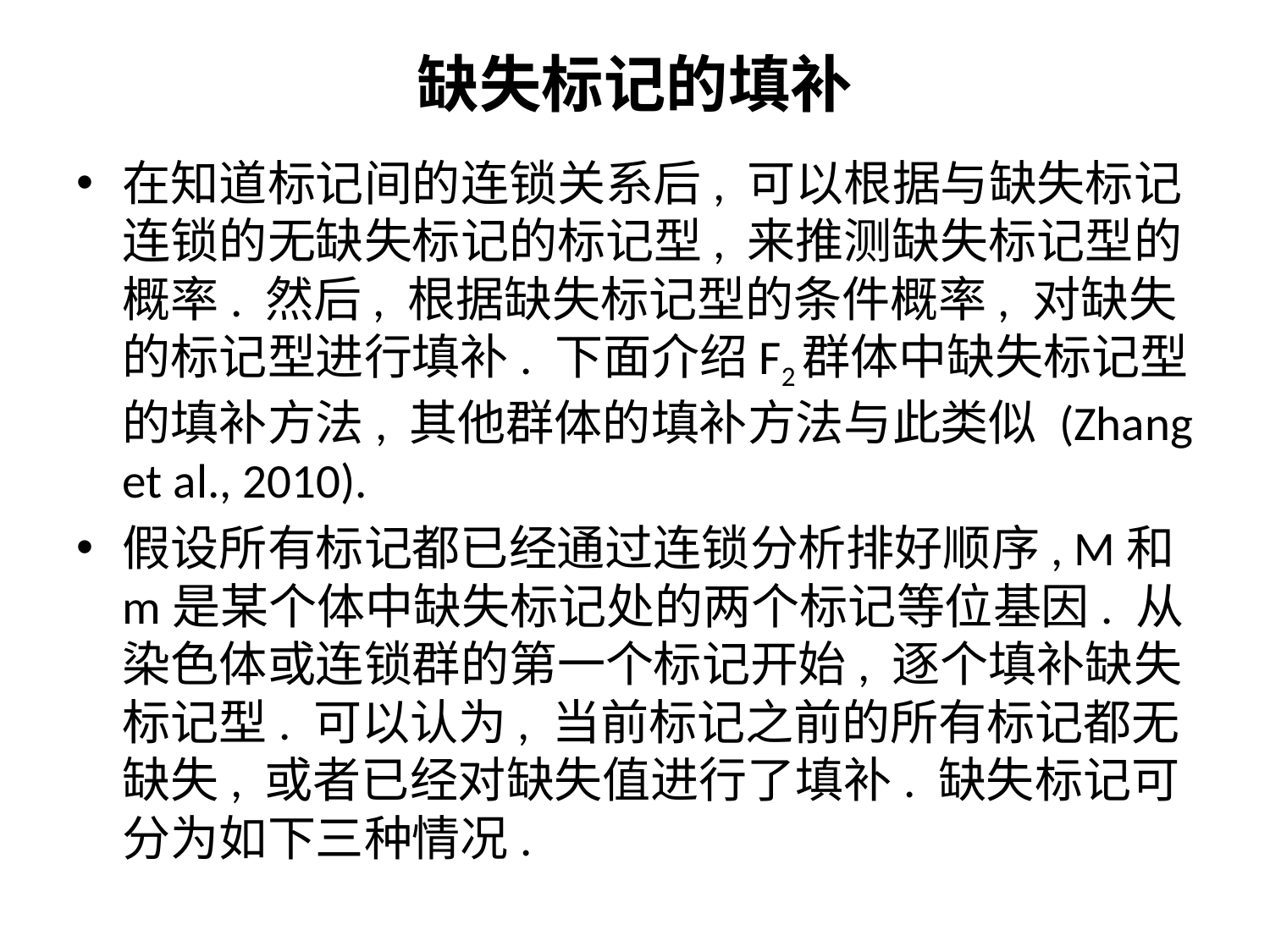

# 缺失标记的填补
在知道标记间的连锁关系后, 可以根据与缺失标记连锁的无缺失标记的标记型, 来推测缺失标记型的概率. 然后, 根据缺失标记型的条件概率, 对缺失的标记型进行填补. 下面介绍F2群体中缺失标记型的填补方法, 其他群体的填补方法与此类似 (Zhang et al., 2010).
假设所有标记都已经通过连锁分析排好顺序, M和m是某个体中缺失标记处的两个标记等位基因. 从染色体或连锁群的第一个标记开始, 逐个填补缺失标记型. 可以认为, 当前标记之前的所有标记都无缺失, 或者已经对缺失值进行了填补. 缺失标记可分为如下三种情况.